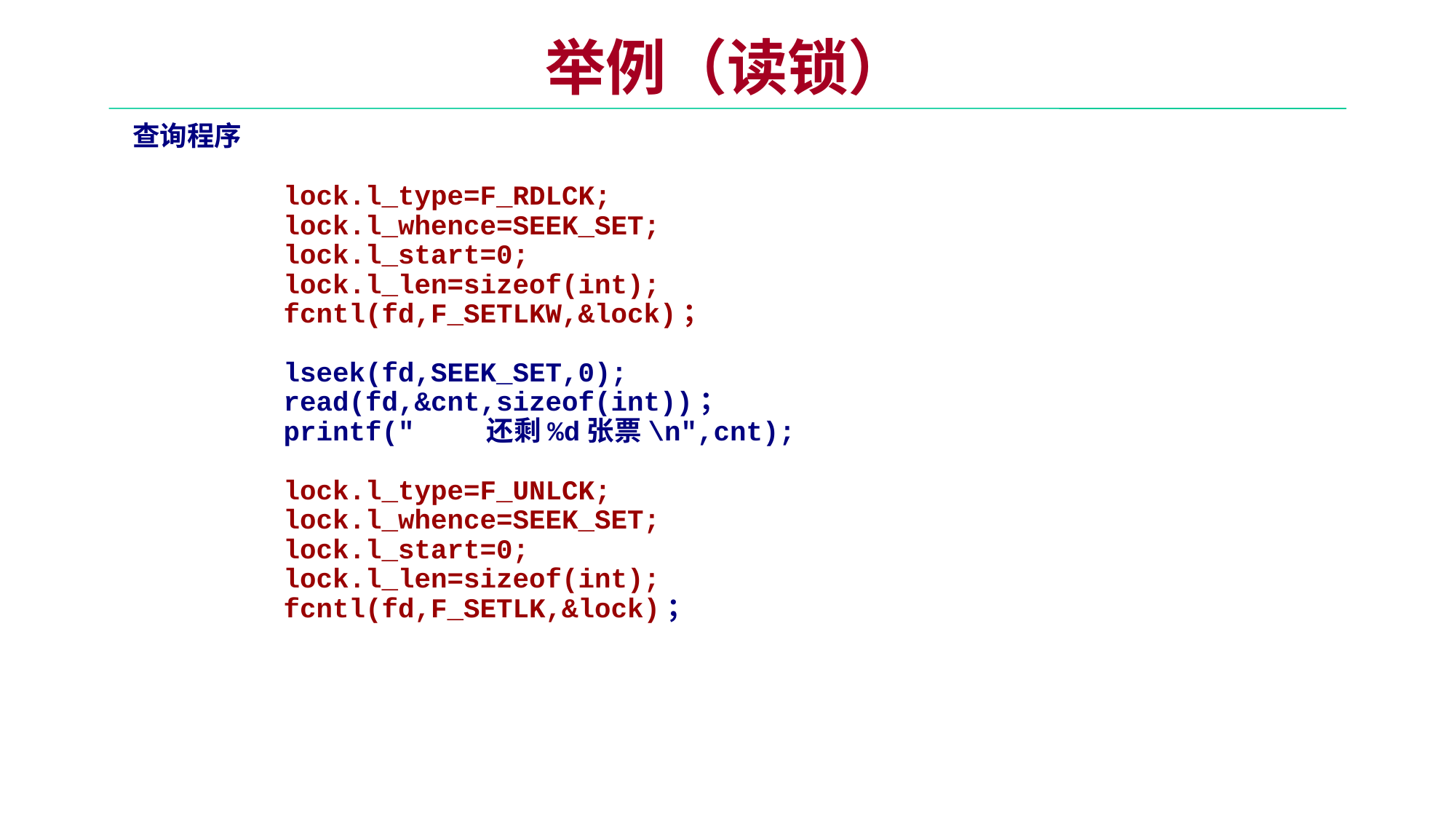

# 举例（读锁）
 查询程序

          lock.l_type=F_RDLCK;
          lock.l_whence=SEEK_SET;
          lock.l_start=0;
          lock.l_len=sizeof(int);
          fcntl(fd,F_SETLKW,&lock)；

          lseek(fd,SEEK_SET,0);
          read(fd,&cnt,sizeof(int))；
          printf("    还剩%d张票\n",cnt);

          lock.l_type=F_UNLCK;
          lock.l_whence=SEEK_SET;
          lock.l_start=0;
          lock.l_len=sizeof(int);
          fcntl(fd,F_SETLK,&lock)；